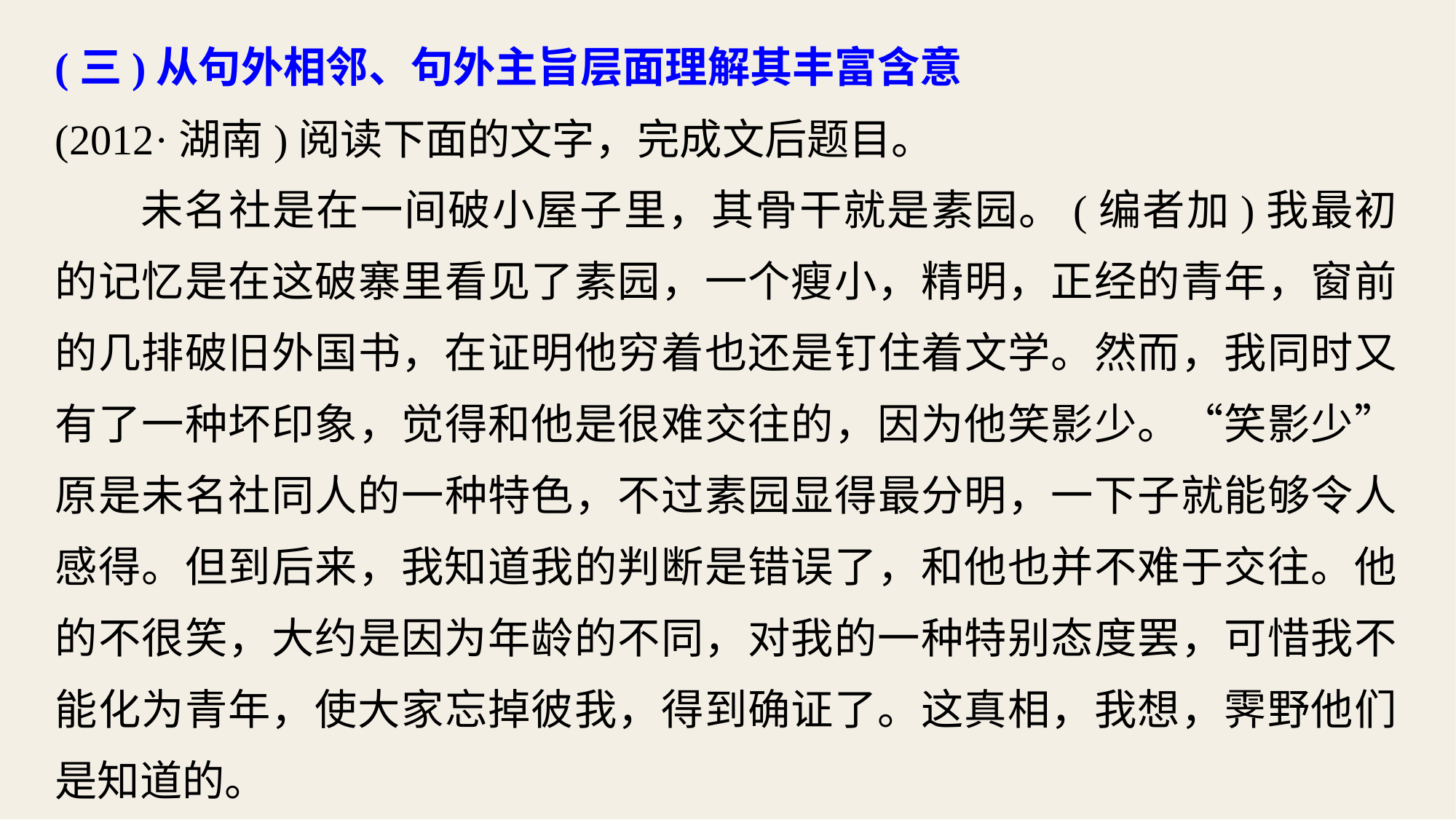

(三)从句外相邻、句外主旨层面理解其丰富含意
(2012·湖南)阅读下面的文字，完成文后题目。
未名社是在一间破小屋子里，其骨干就是素园。(编者加)我最初的记忆是在这破寨里看见了素园，一个瘦小，精明，正经的青年，窗前的几排破旧外国书，在证明他穷着也还是钉住着文学。然而，我同时又有了一种坏印象，觉得和他是很难交往的，因为他笑影少。“笑影少”原是未名社同人的一种特色，不过素园显得最分明，一下子就能够令人感得。但到后来，我知道我的判断是错误了，和他也并不难于交往。他的不很笑，大约是因为年龄的不同，对我的一种特别态度罢，可惜我不能化为青年，使大家忘掉彼我，得到确证了。这真相，我想，霁野他们是知道的。